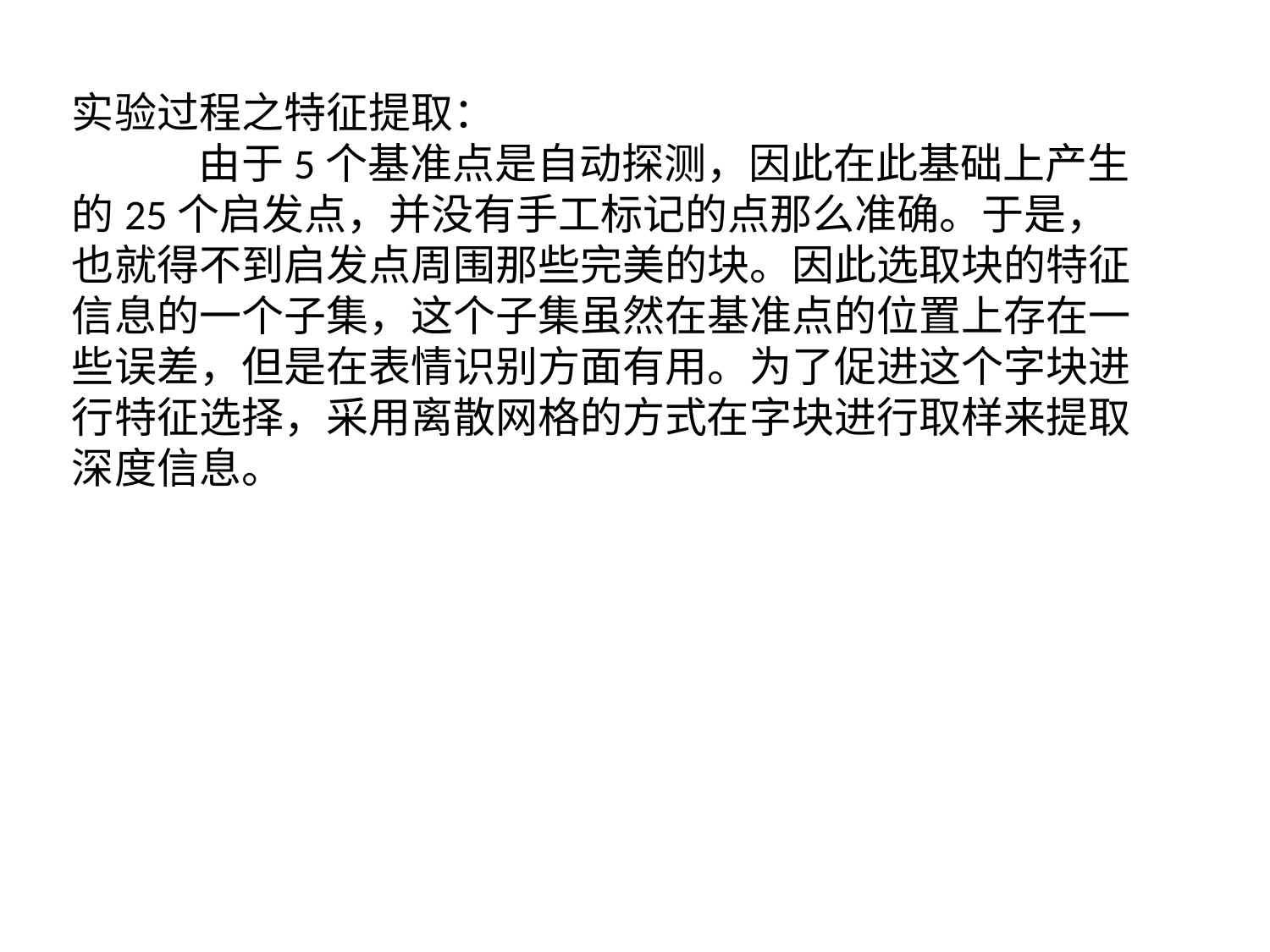

实验过程之特征提取：
	由于5个基准点是自动探测，因此在此基础上产生的25个启发点，并没有手工标记的点那么准确。于是，也就得不到启发点周围那些完美的块。因此选取块的特征信息的一个子集，这个子集虽然在基准点的位置上存在一些误差，但是在表情识别方面有用。为了促进这个字块进行特征选择，采用离散网格的方式在字块进行取样来提取深度信息。
#